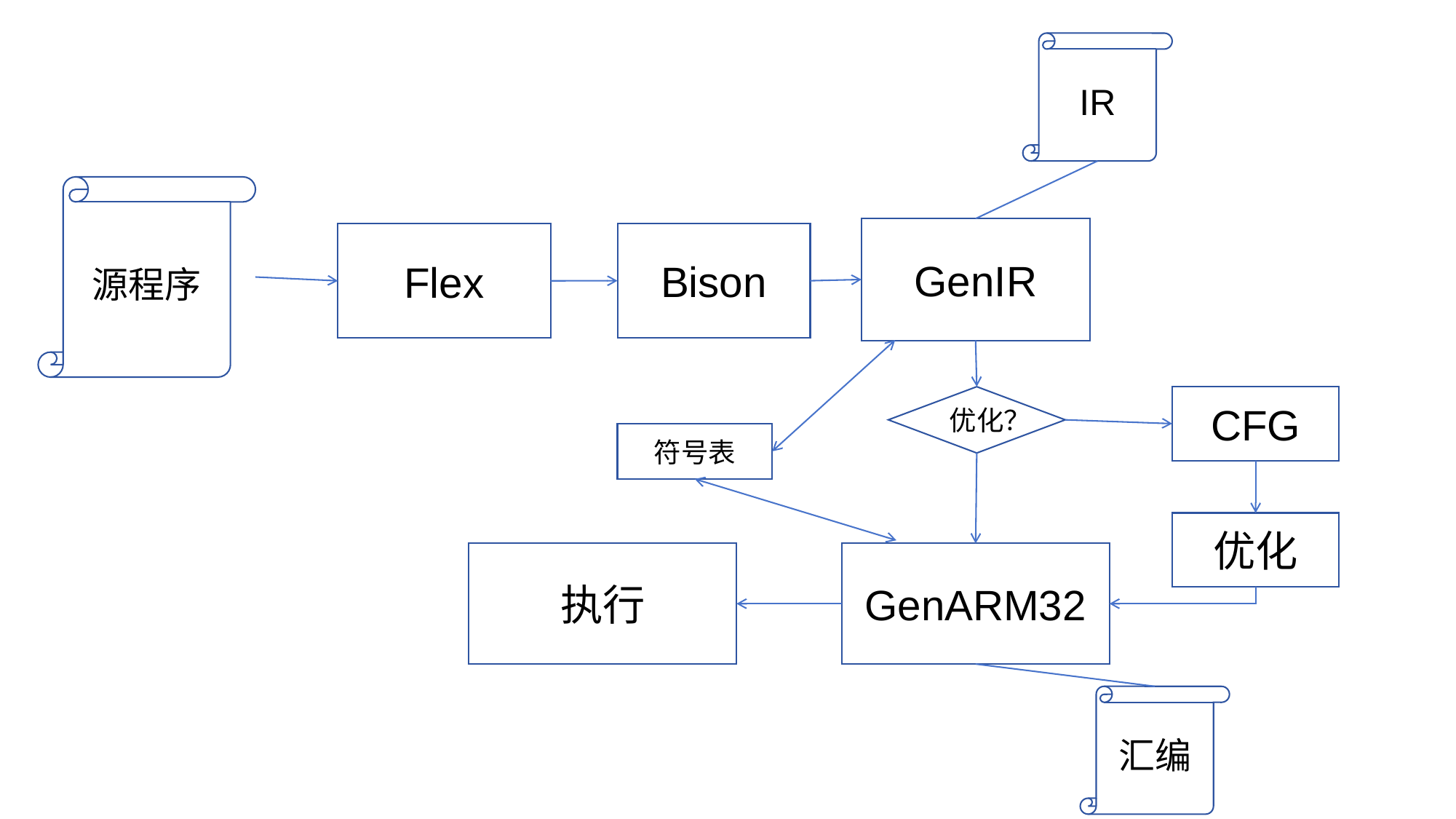

IR
源程序
GenIR
Bison
Flex
优化？
CFG
符号表
优化
执行
GenARM32
汇编